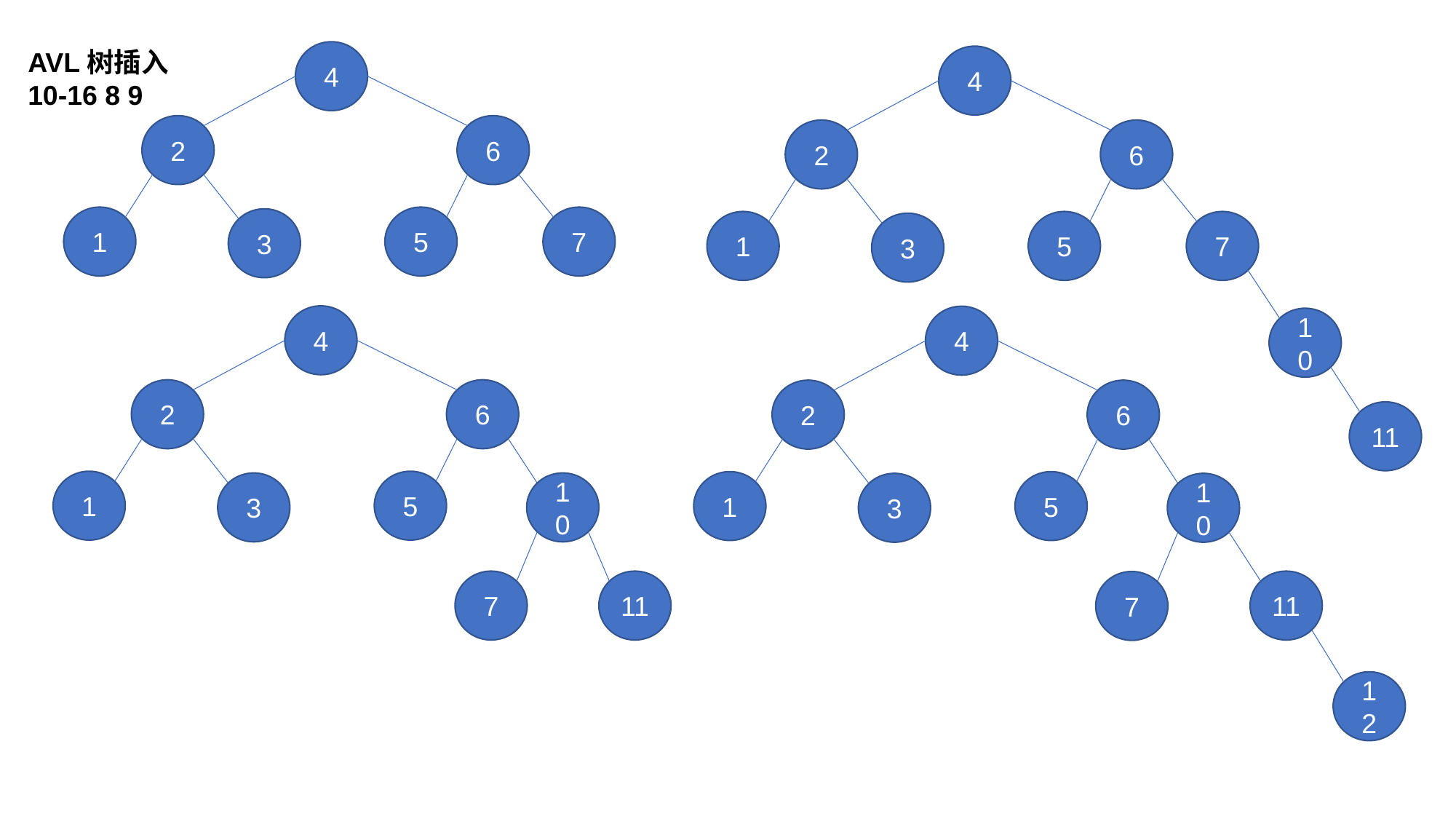

AVL树插入 10-16 8 9
4
4
2
6
2
6
7
1
5
3
7
1
5
3
4
4
10
2
6
2
6
11
1
5
1
5
3
10
3
10
11
11
7
7
12